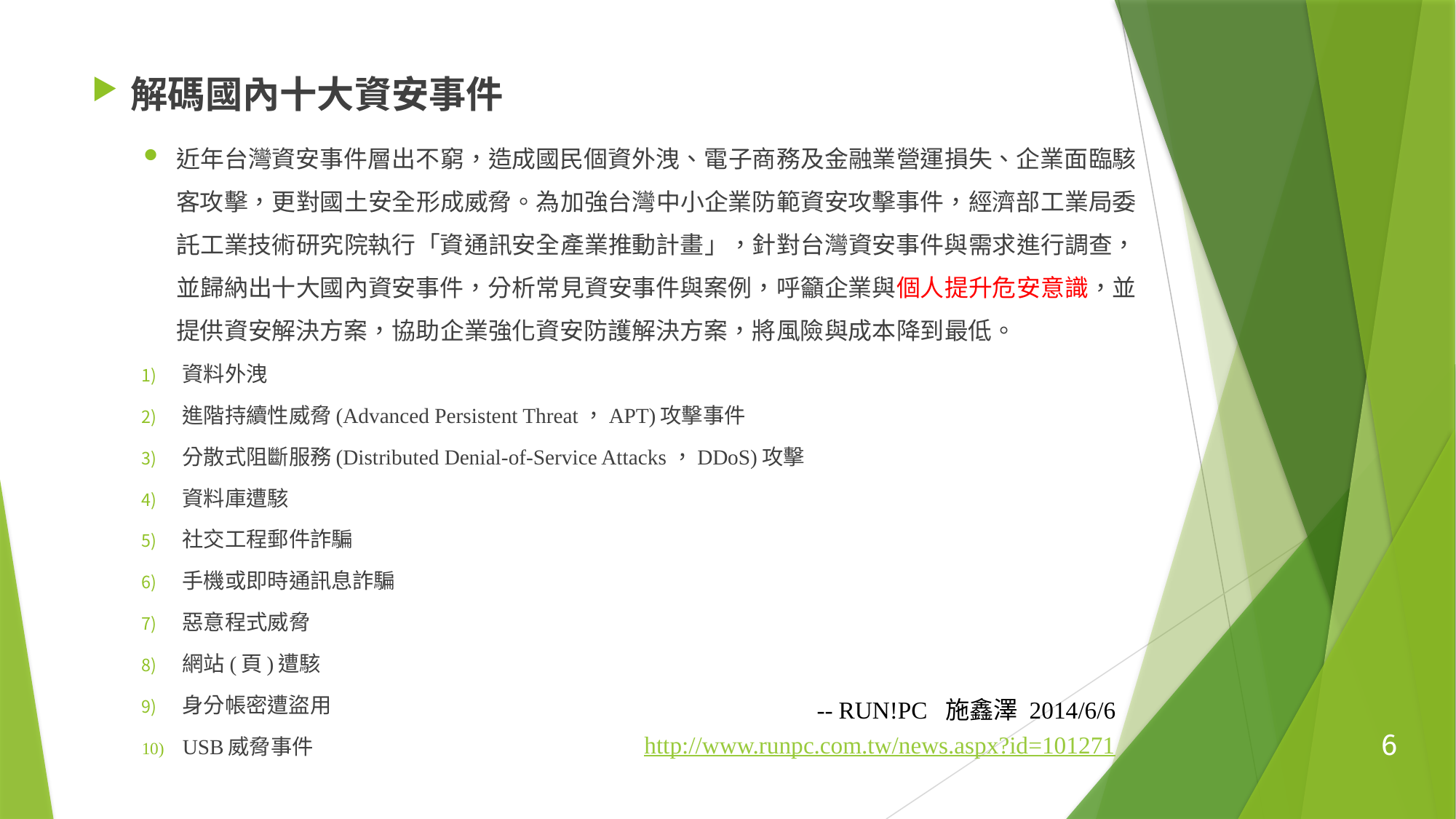

解碼國內十大資安事件
近年台灣資安事件層出不窮，造成國民個資外洩、電子商務及金融業營運損失、企業面臨駭客攻擊，更對國土安全形成威脅。為加強台灣中小企業防範資安攻擊事件，經濟部工業局委託工業技術研究院執行「資通訊安全產業推動計畫」，針對台灣資安事件與需求進行調查，並歸納出十大國內資安事件，分析常見資安事件與案例，呼籲企業與個人提升危安意識，並提供資安解決方案，協助企業強化資安防護解決方案，將風險與成本降到最低。
資料外洩
進階持續性威脅(Advanced Persistent Threat，APT)攻擊事件
分散式阻斷服務(Distributed Denial-of-Service Attacks，DDoS)攻擊
資料庫遭駭
社交工程郵件詐騙
手機或即時通訊息詐騙
惡意程式威脅
網站(頁)遭駭
身分帳密遭盜用
USB威脅事件
-- RUN!PC  施鑫澤 2014/6/6
http://www.runpc.com.tw/news.aspx?id=101271
6